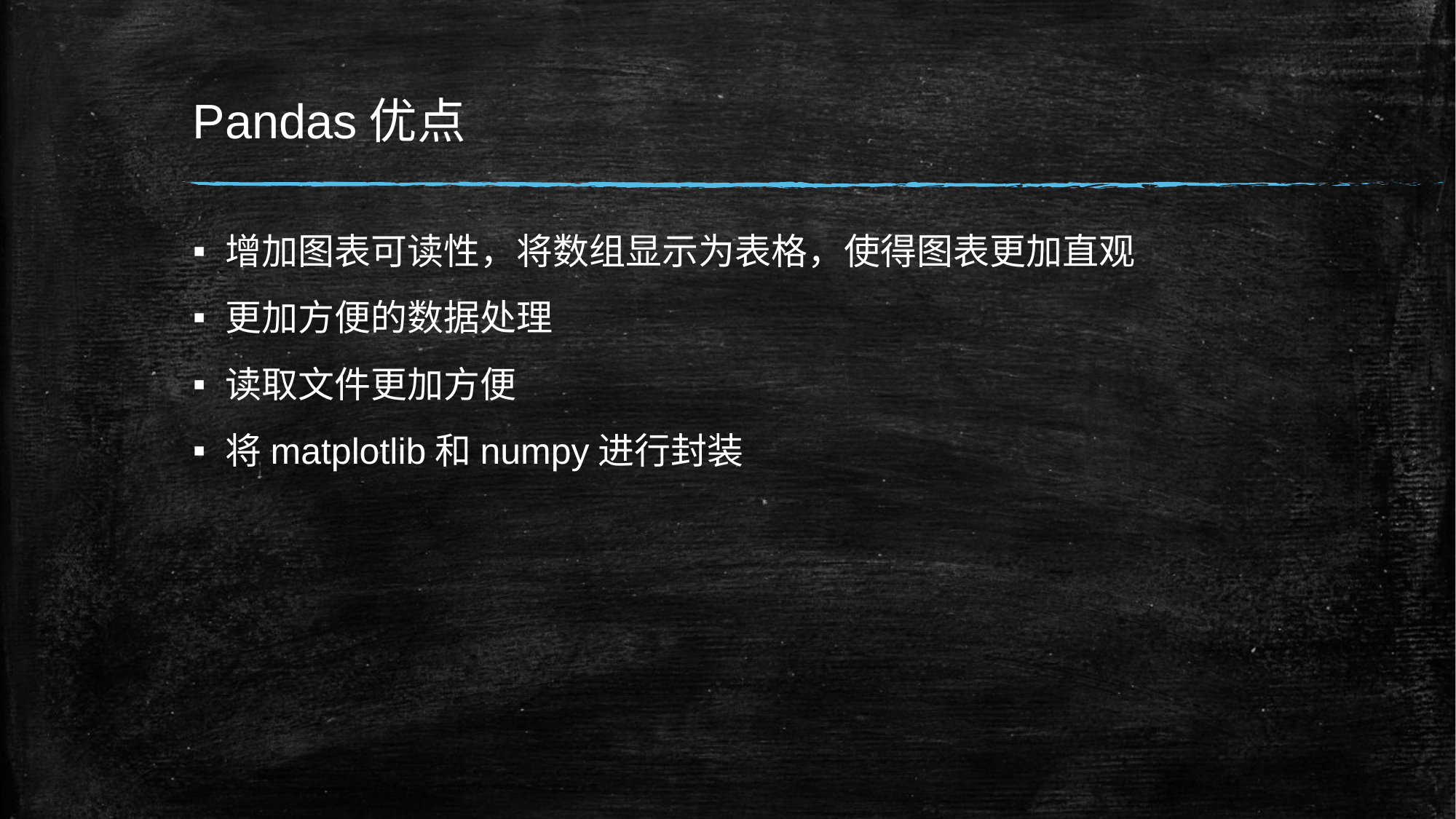

# Pandas优点
增加图表可读性，将数组显示为表格，使得图表更加直观
更加方便的数据处理
读取文件更加方便
将matplotlib和numpy进行封装